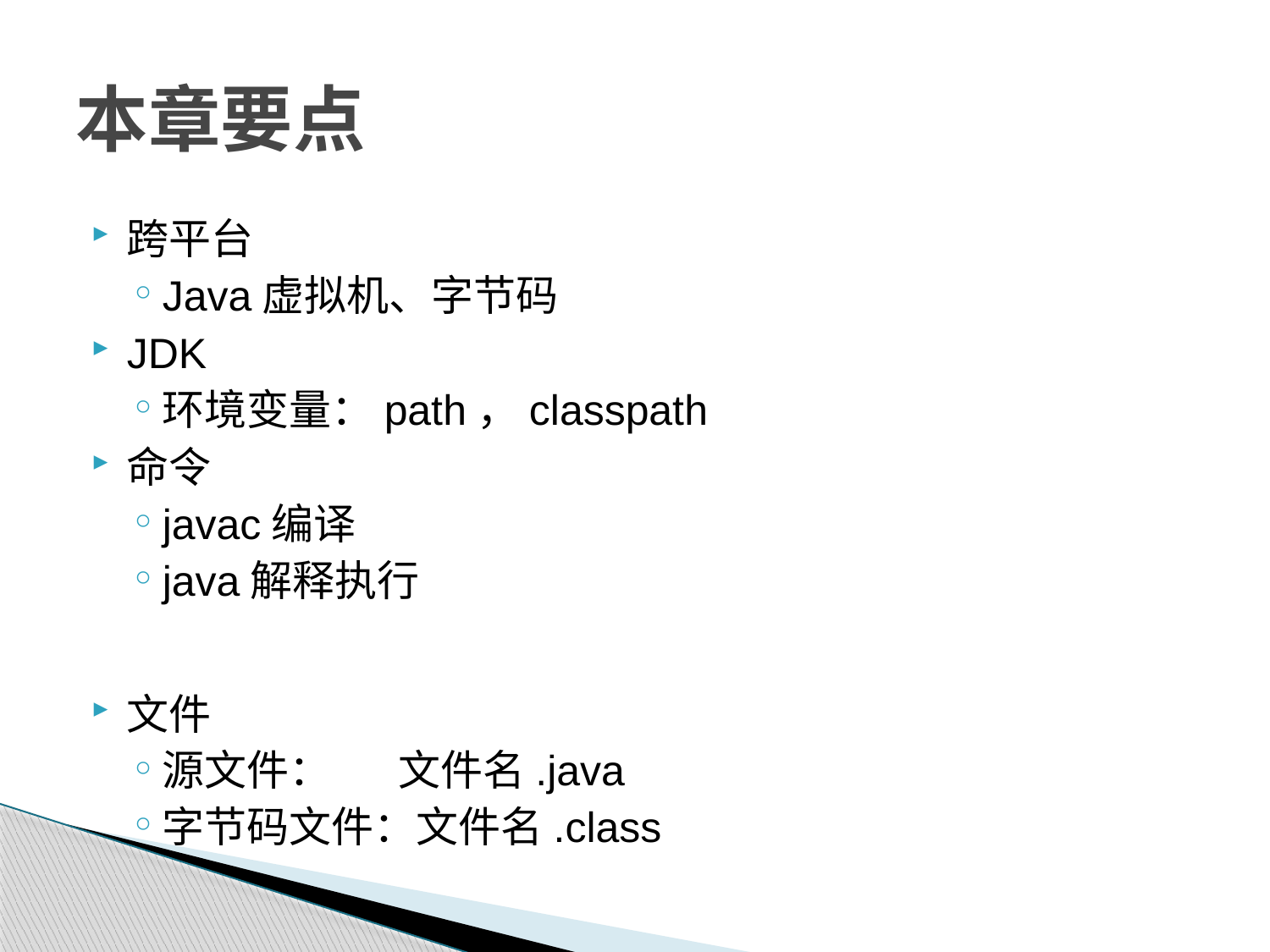

# 本章要点
跨平台
Java虚拟机、字节码
JDK
环境变量：path，classpath
命令
javac编译
java解释执行

文件
源文件：       文件名.java
字节码文件：文件名.class